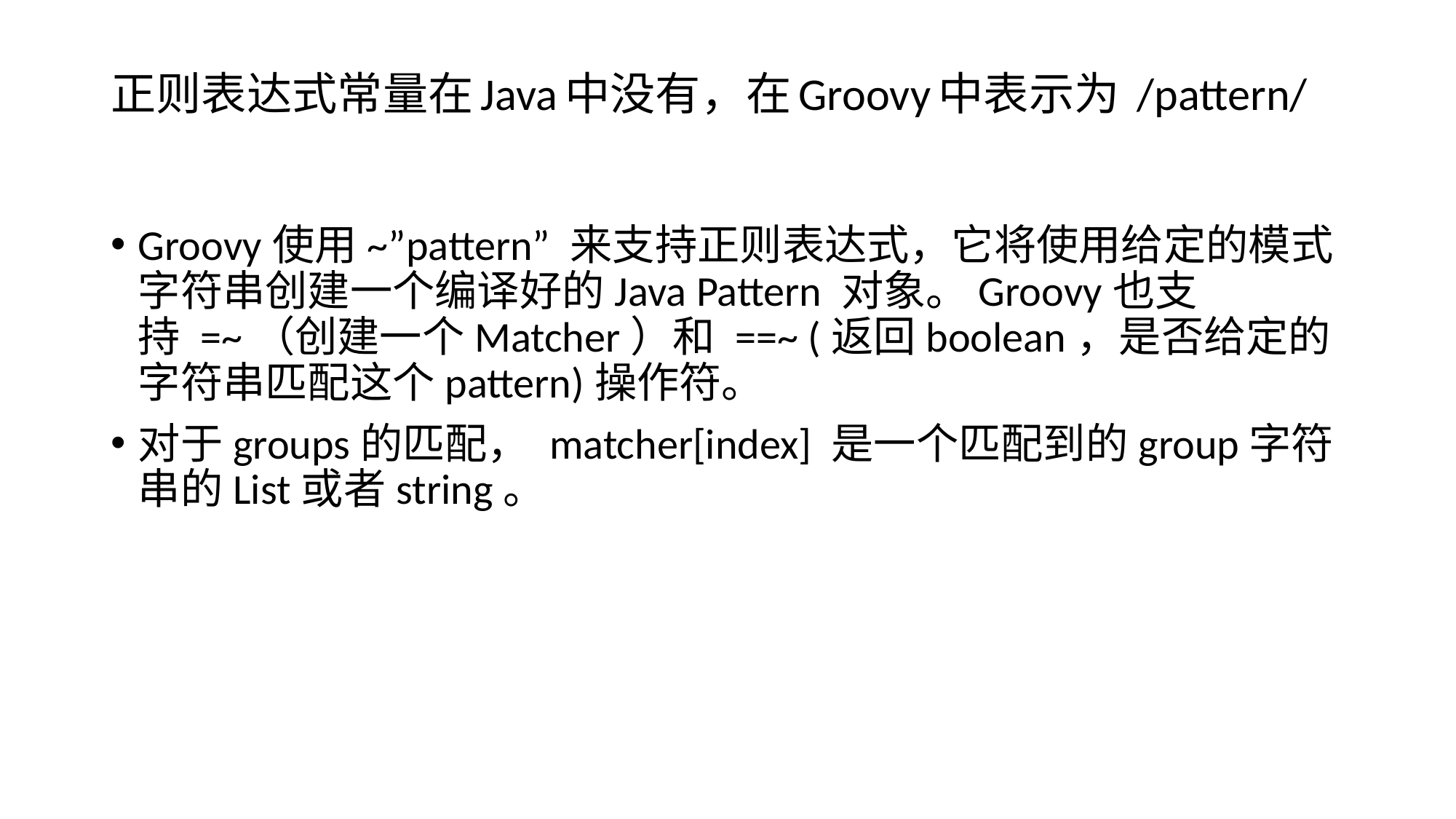

# 正则表达式常量在Java中没有，在Groovy中表示为 /pattern/
Groovy使用~”pattern” 来支持正则表达式，它将使用给定的模式字符串创建一个编译好的Java Pattern 对象。Groovy也支持 =~（创建一个Matcher）和 ==~ (返回boolean，是否给定的字符串匹配这个pattern)操作符。
对于groups的匹配， matcher[index] 是一个匹配到的group字符串的List或者string。